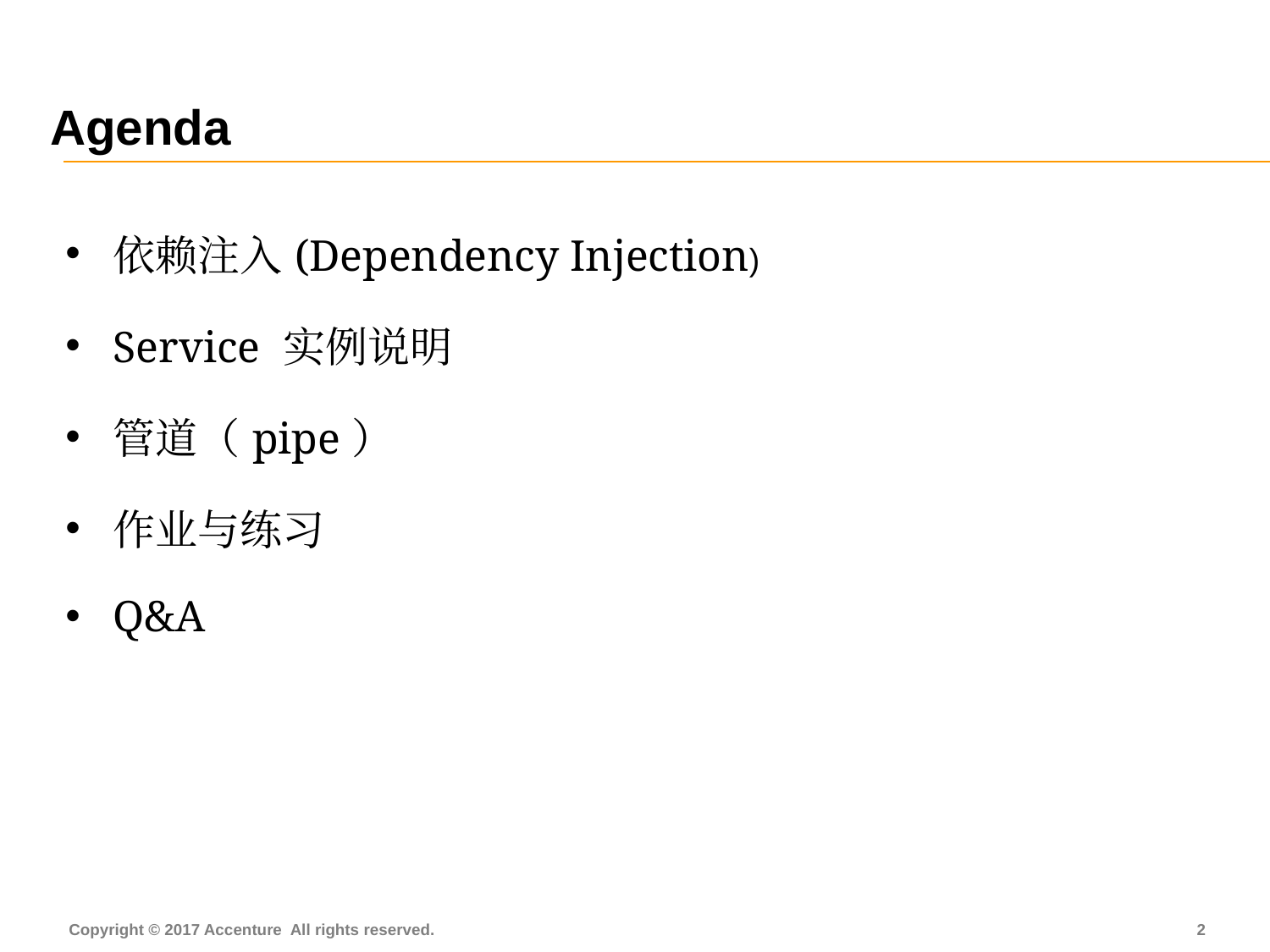

# Agenda
| 依赖注入(Dependency Injection) Service 实例说明 管道（pipe） 作业与练习 Q&A |
| --- |
|  |
|  |
|  |
2
Copyright © 2017 Accenture  All rights reserved.